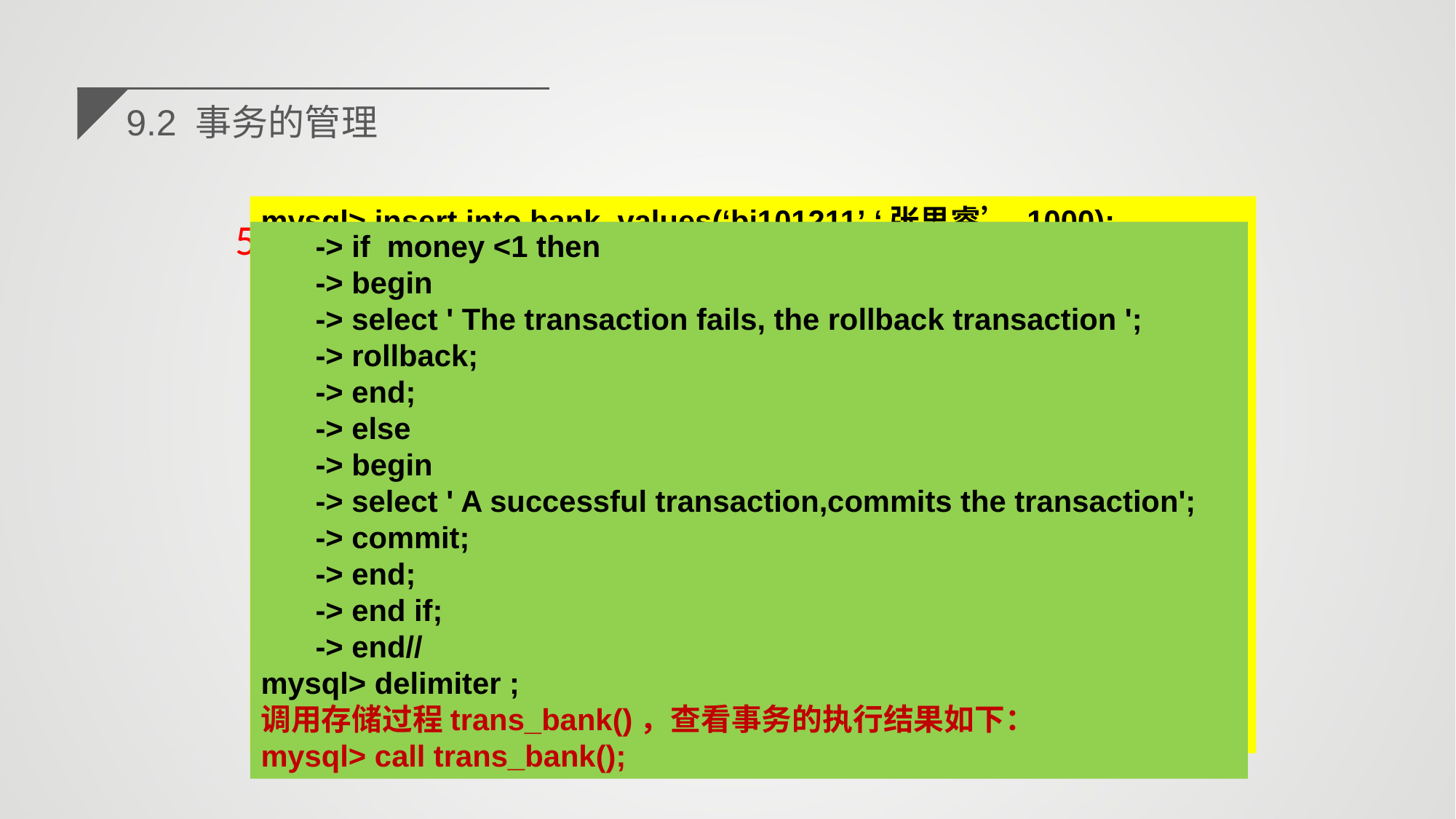

9.2 事务的管理

mysql> insert into bank  values(‘bj101211’,‘张思睿’,1000);
mysql> insert into bank  values(‘sd101677’,‘李佛’,1);
mysql> select * from bank ;
#创建存储过程trans_bank()
mysql> delimiter //
mysql> Create procedure  trans_bank()
-> begin
-> declare  money  decimal(13,2);
-> start transaction;
-> update bank  set cur_money=cur_money-1000 where  cus_no='bj101211';
-> update bank  set cur_money=cur_money+1000 where  cus_no='sd101677';
-> select cur_money into money from bank  where  cus_no='bj101211';
5.改变MySQL的自动提交模式
【例9.5】  编写转账业务的存储过程，要求bank表中的账户的当前金额cur_money值不能小于1。
mysql> use mysqltest;
#创建表bank，输入记录并显示
mysql> create table bank(
-> cus_no  varchar(8),
-> cus_name  varchar(10),
-> cur_money  decimal(13,2));

-> if  money <1 then
-> begin
-> select ' The transaction fails, the rollback transaction ';
-> rollback;
-> end;
-> else
-> begin
-> select ' A successful transaction,commits the transaction';
-> commit;
-> end;
-> end if;
-> end//
mysql> delimiter ;
调用存储过程trans_bank()，查看事务的执行结果如下：
mysql> call trans_bank();